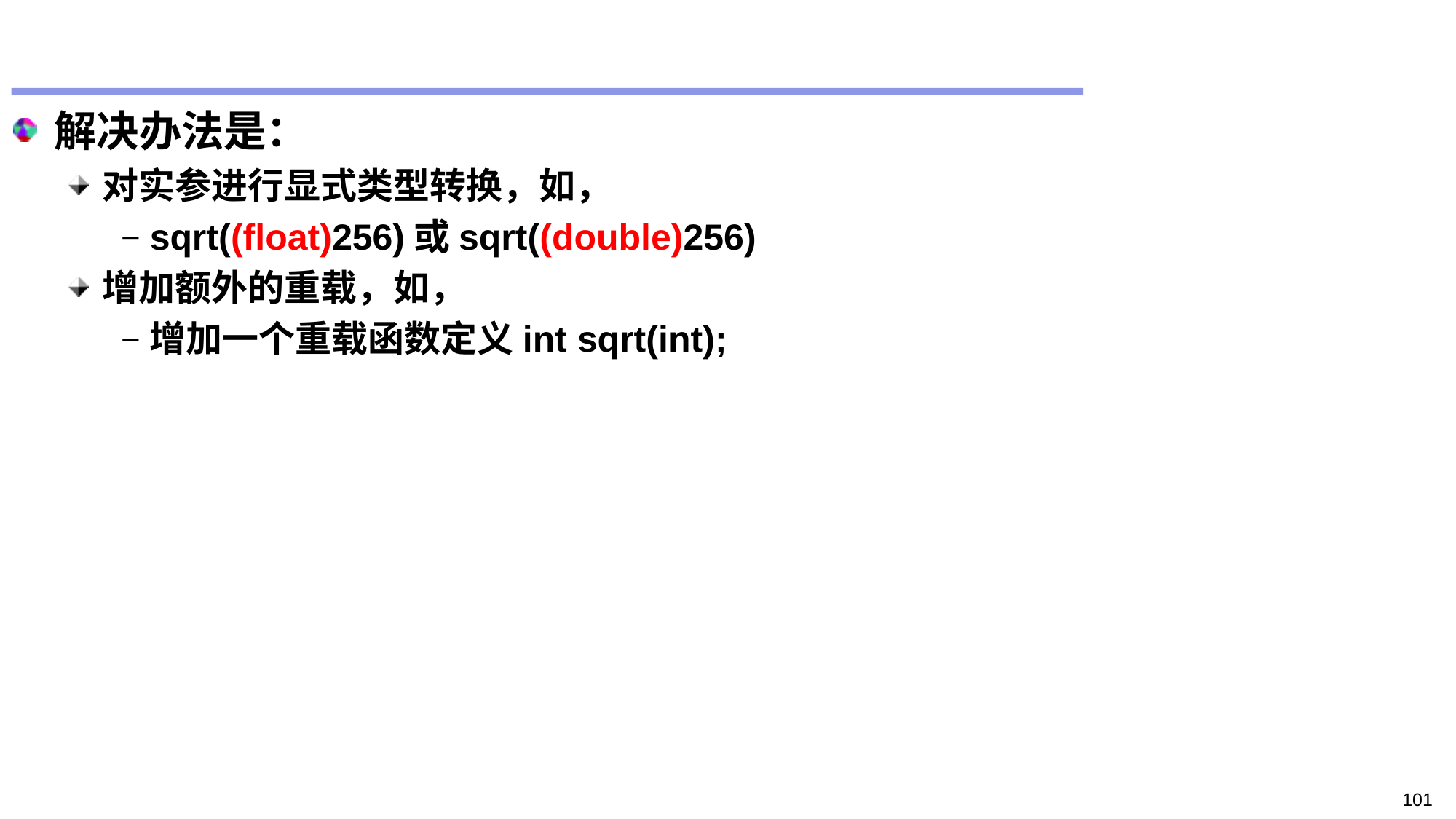

#
解决办法是：
对实参进行显式类型转换，如，
sqrt((float)256)或sqrt((double)256)
增加额外的重载，如，
增加一个重载函数定义int sqrt(int);

101